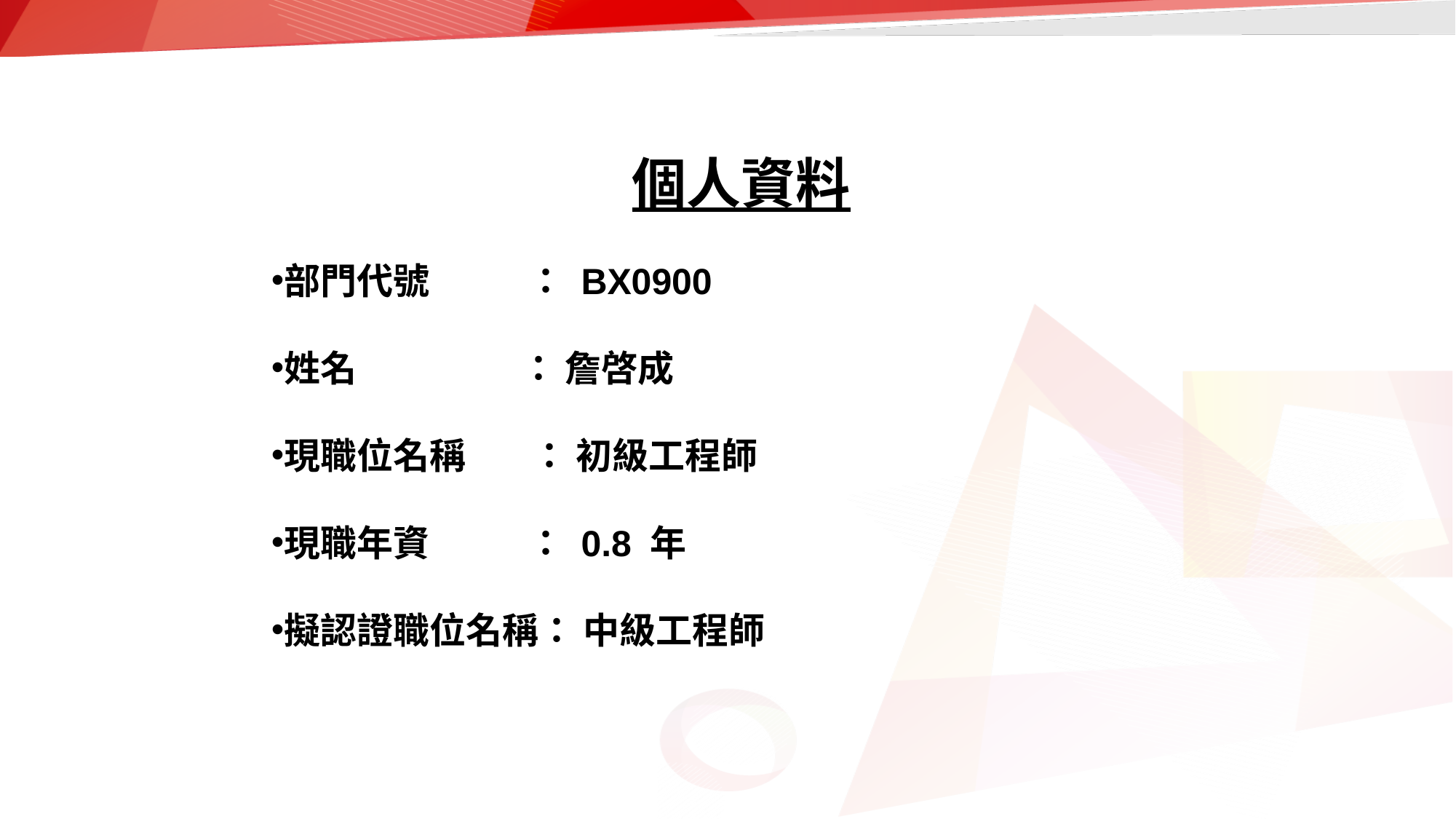

個人資料

部門代號            ： BX0900

姓名                    ： 詹啓成

現職位名稱        ： 初級工程師

現職年資            ： 0.8 年

擬認證職位名稱： 中級工程師